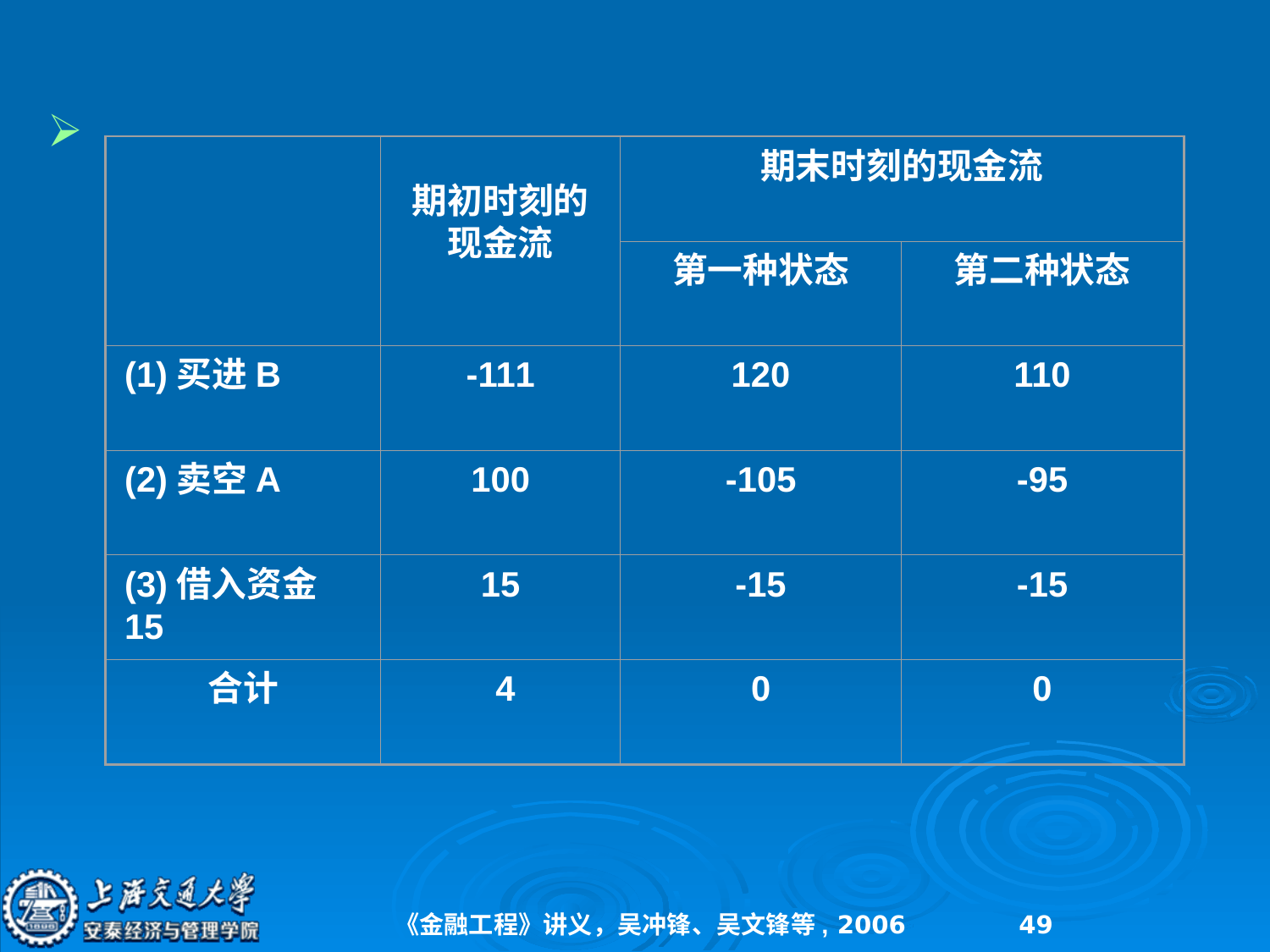

期初时刻的现金流

期末时刻的现金流

第一种状态

第二种状态

(1)买进B

-111

120

110

(2)卖空A

100

-105

-95

(3)借入资金15

15

-15

-15

合计

 4

0

0